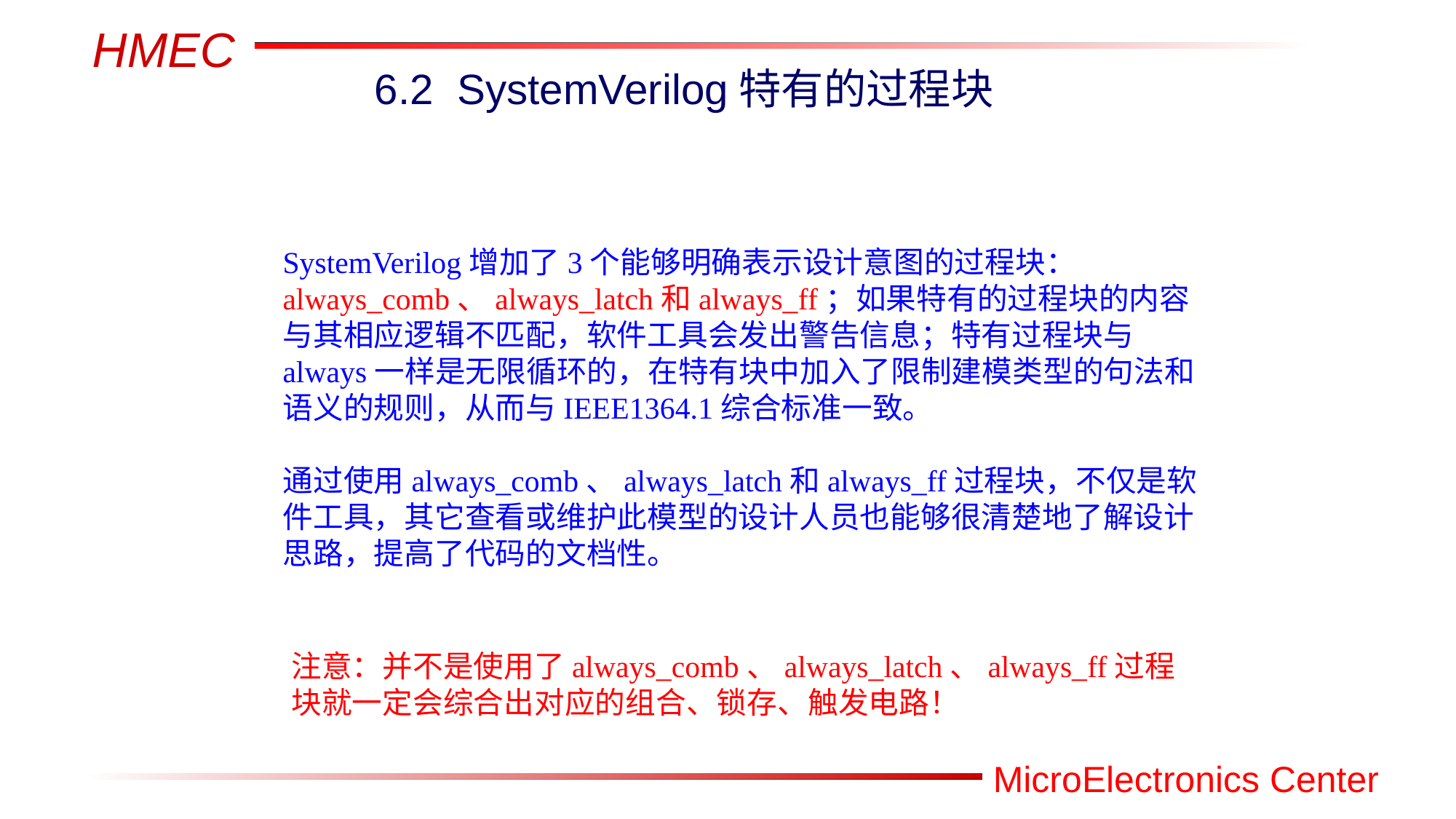

6.2  SystemVerilog特有的过程块
SystemVerilog增加了3个能够明确表示设计意图的过程块：always_comb、always_latch和always_ff；如果特有的过程块的内容与其相应逻辑不匹配，软件工具会发出警告信息；特有过程块与always一样是无限循环的，在特有块中加入了限制建模类型的句法和语义的规则，从而与IEEE1364.1综合标准一致。

通过使用always_comb、always_latch和always_ff过程块，不仅是软件工具，其它查看或维护此模型的设计人员也能够很清楚地了解设计思路，提高了代码的文档性。
注意：并不是使用了always_comb、always_latch、always_ff过程块就一定会综合出对应的组合、锁存、触发电路！